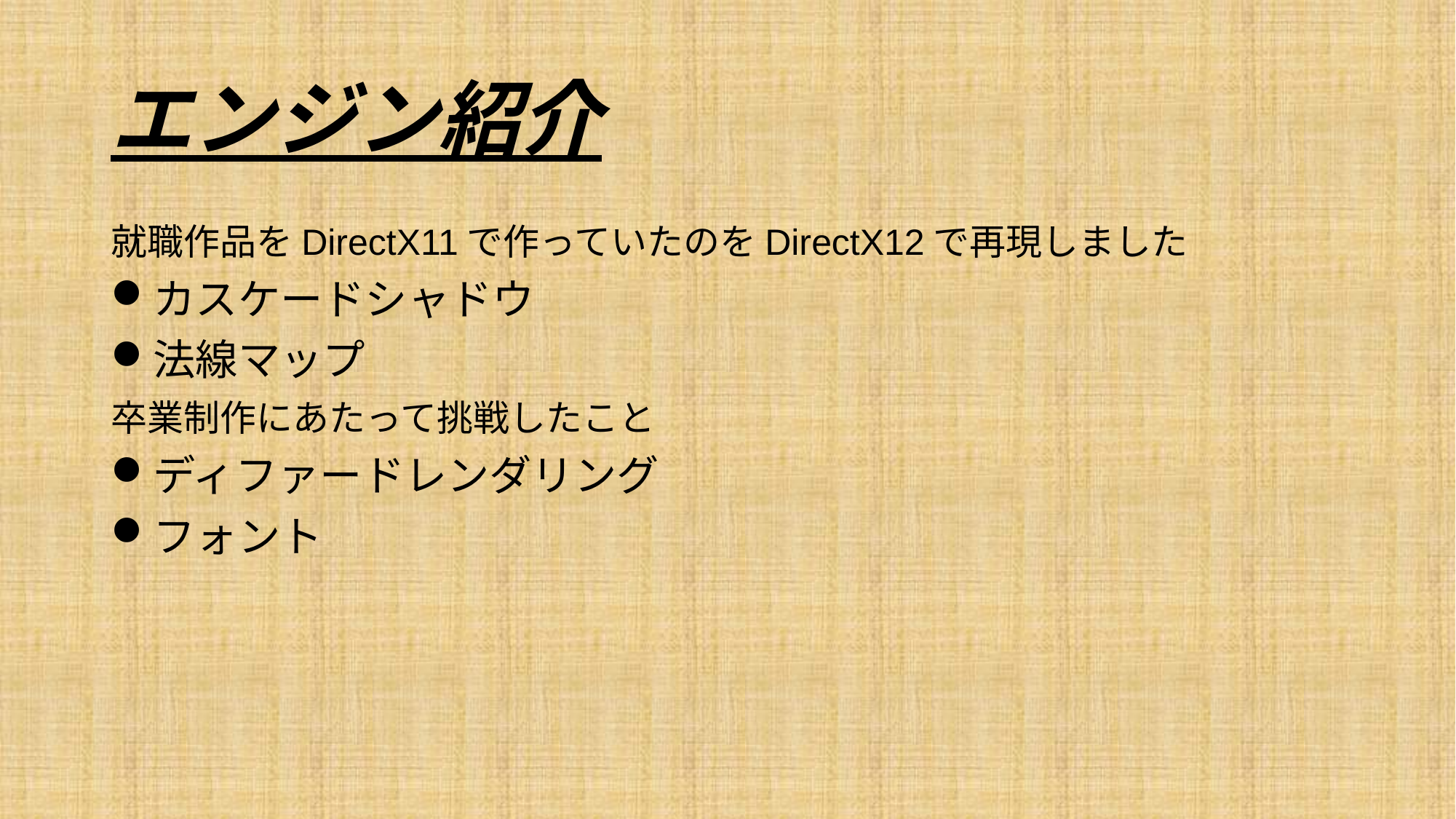

# エンジン紹介
就職作品をDirectX11で作っていたのをDirectX12で再現しました
カスケードシャドウ
法線マップ
卒業制作にあたって挑戦したこと
ディファードレンダリング
フォント